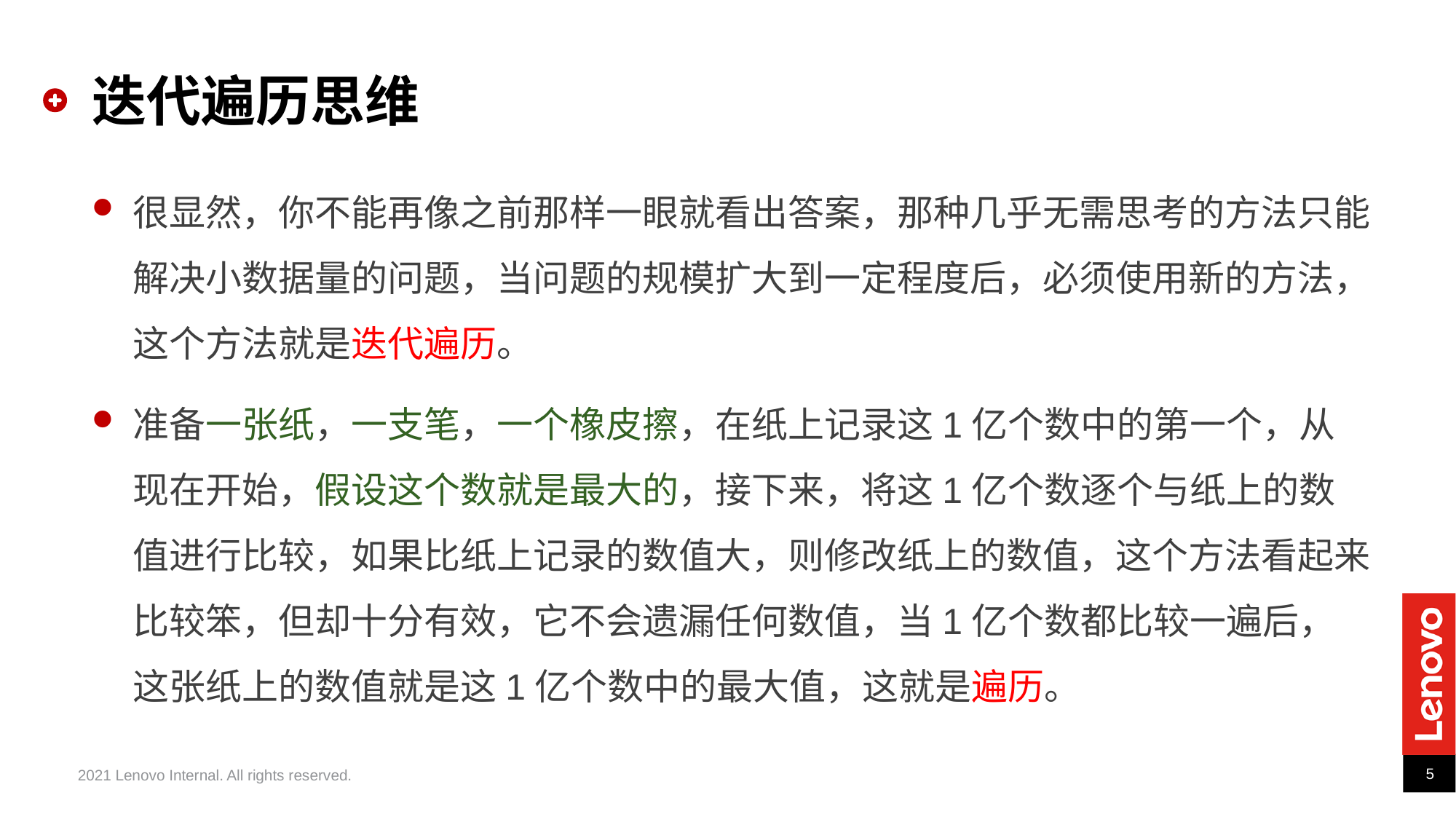

# 迭代遍历思维
很显然，你不能再像之前那样一眼就看出答案，那种几乎无需思考的方法只能解决小数据量的问题，当问题的规模扩大到一定程度后，必须使用新的方法，这个方法就是迭代遍历。
准备一张纸，一支笔，一个橡皮擦，在纸上记录这1亿个数中的第一个，从现在开始，假设这个数就是最大的，接下来，将这1亿个数逐个与纸上的数值进行比较，如果比纸上记录的数值大，则修改纸上的数值，这个方法看起来比较笨，但却十分有效，它不会遗漏任何数值，当1亿个数都比较一遍后，这张纸上的数值就是这1亿个数中的最大值，这就是遍历。